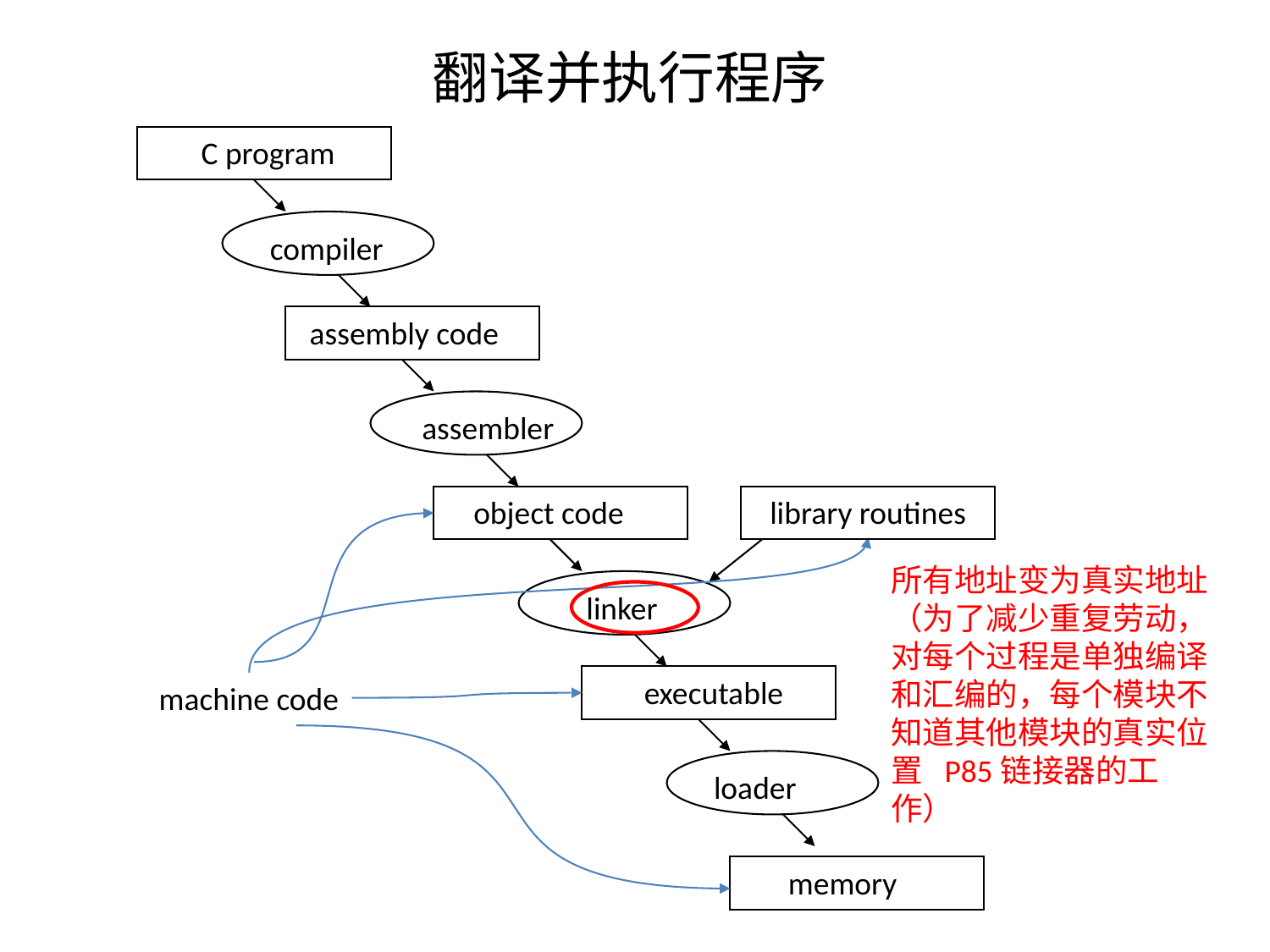

翻译并执行程序

C program

compiler

assembly code

assembler

object code

library routines

linker

executable
所有地址变为真实地址（为了减少重复劳动，对每个过程是单独编译和汇编的，每个模块不知道其他模块的真实位置  P85链接器的工作）

machine code

loader

memory